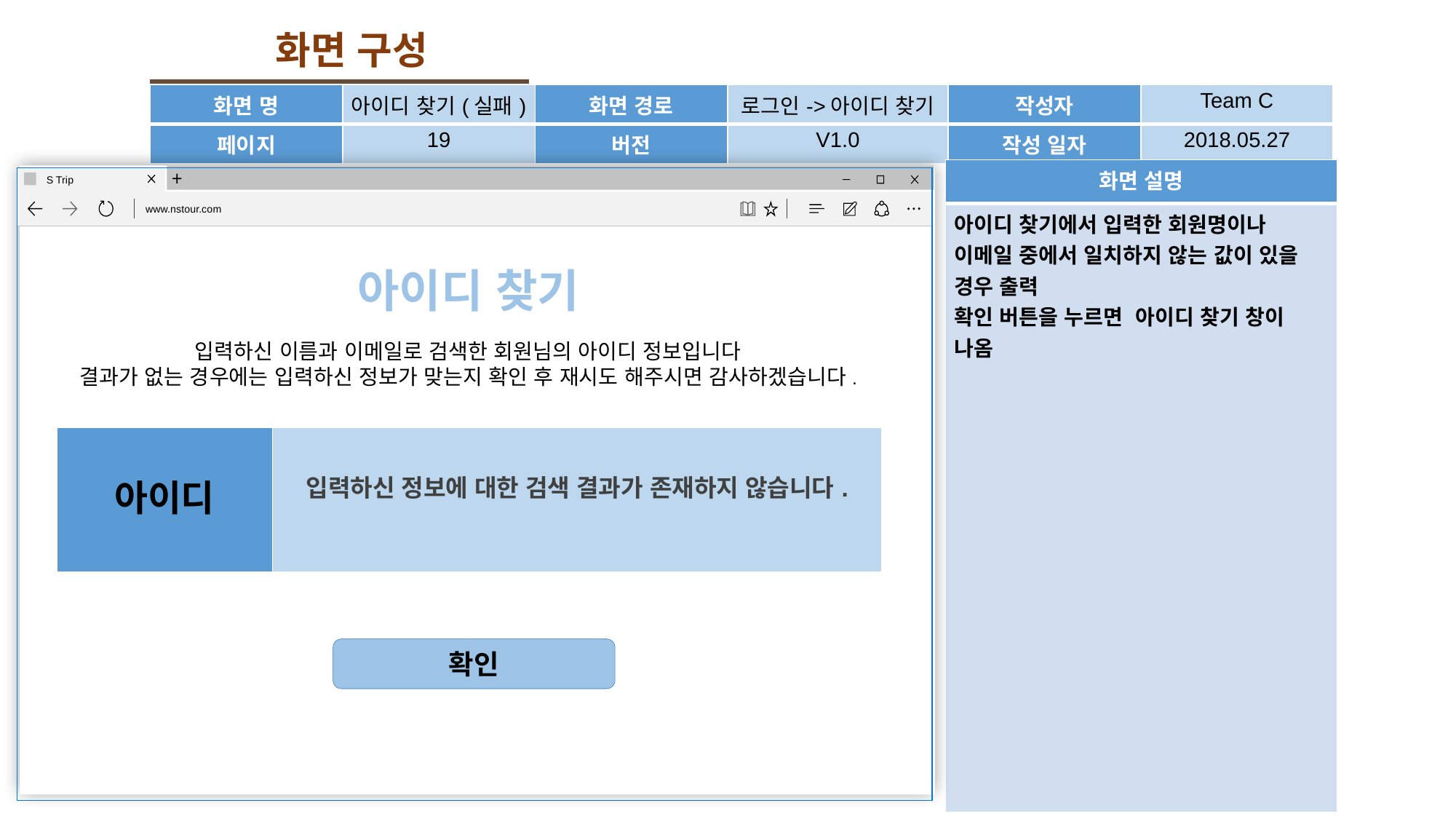

화면 구성
| 화면 명 | 아이디 찾기(실패) | 화면 경로 | 로그인->아이디 찾기 | 작성자 | Team C |
| --- | --- | --- | --- | --- | --- |
| 페이지 | 19 | 버전 | V1.0 | 작성 일자 | 2018.05.27 |
| 화면 설명 |
| --- |
| 아이디 찾기에서 입력한 회원명이나 이메일 중에서 일치하지 않는 값이 있을 경우 출력 확인 버튼을 누르면 아이디 찾기 창이 나옴 |

S Trip

www.nstour.com

아이디 찾기

입력하신 이름과 이메일로 검색한 회원님의 아이디 정보입니다
결과가 없는 경우에는 입력하신 정보가 맞는지 확인 후 재시도 해주시면 감사하겠습니다.
| 아이디 | 입력하신 정보에 대한 검색 결과가 존재하지 않습니다. |
| --- | --- |
확인